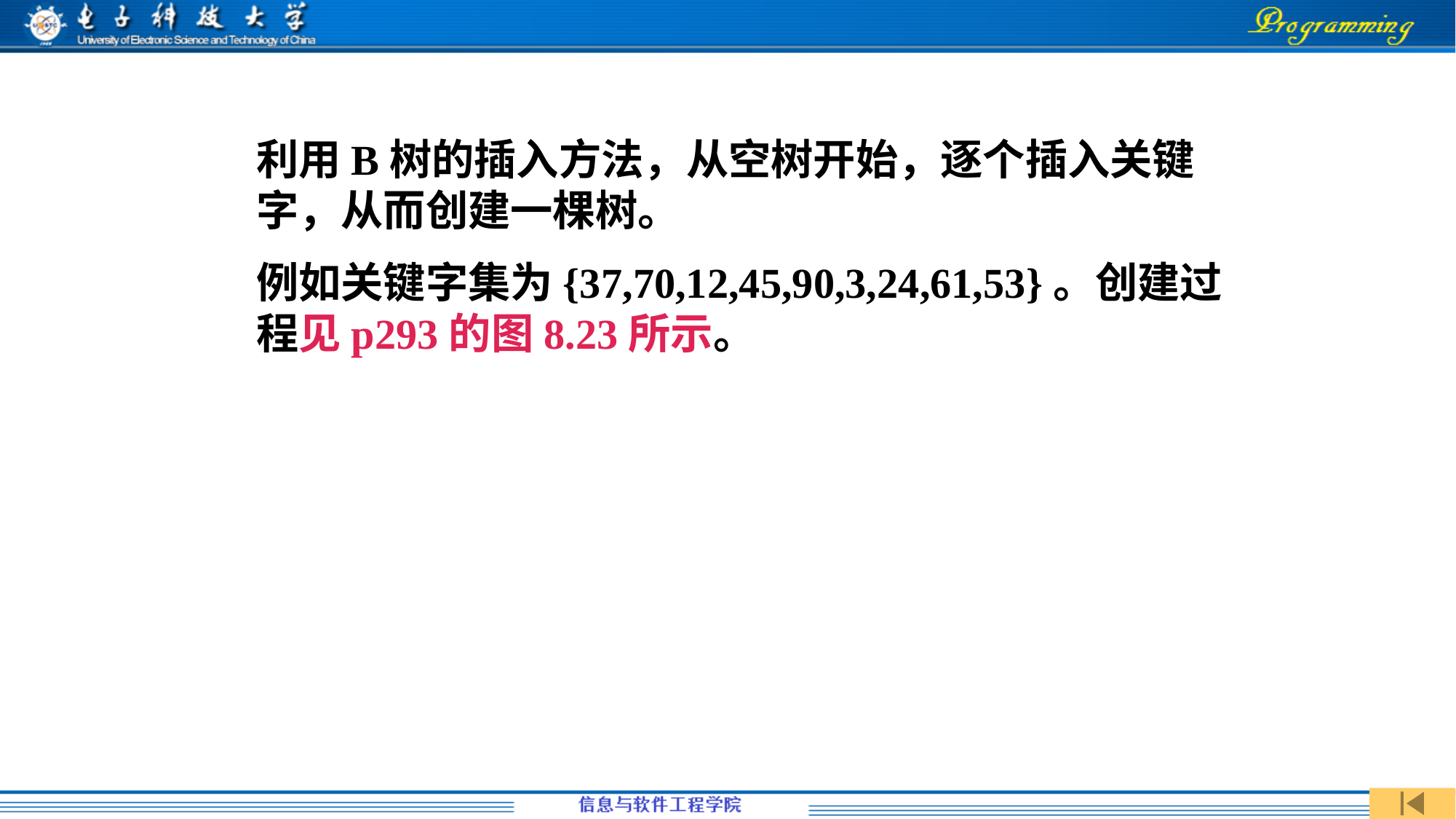

利用B树的插入方法，从空树开始，逐个插入关键字，从而创建一棵树。
例如关键字集为{37,70,12,45,90,3,24,61,53}。创建过程见p293的图8.23所示。